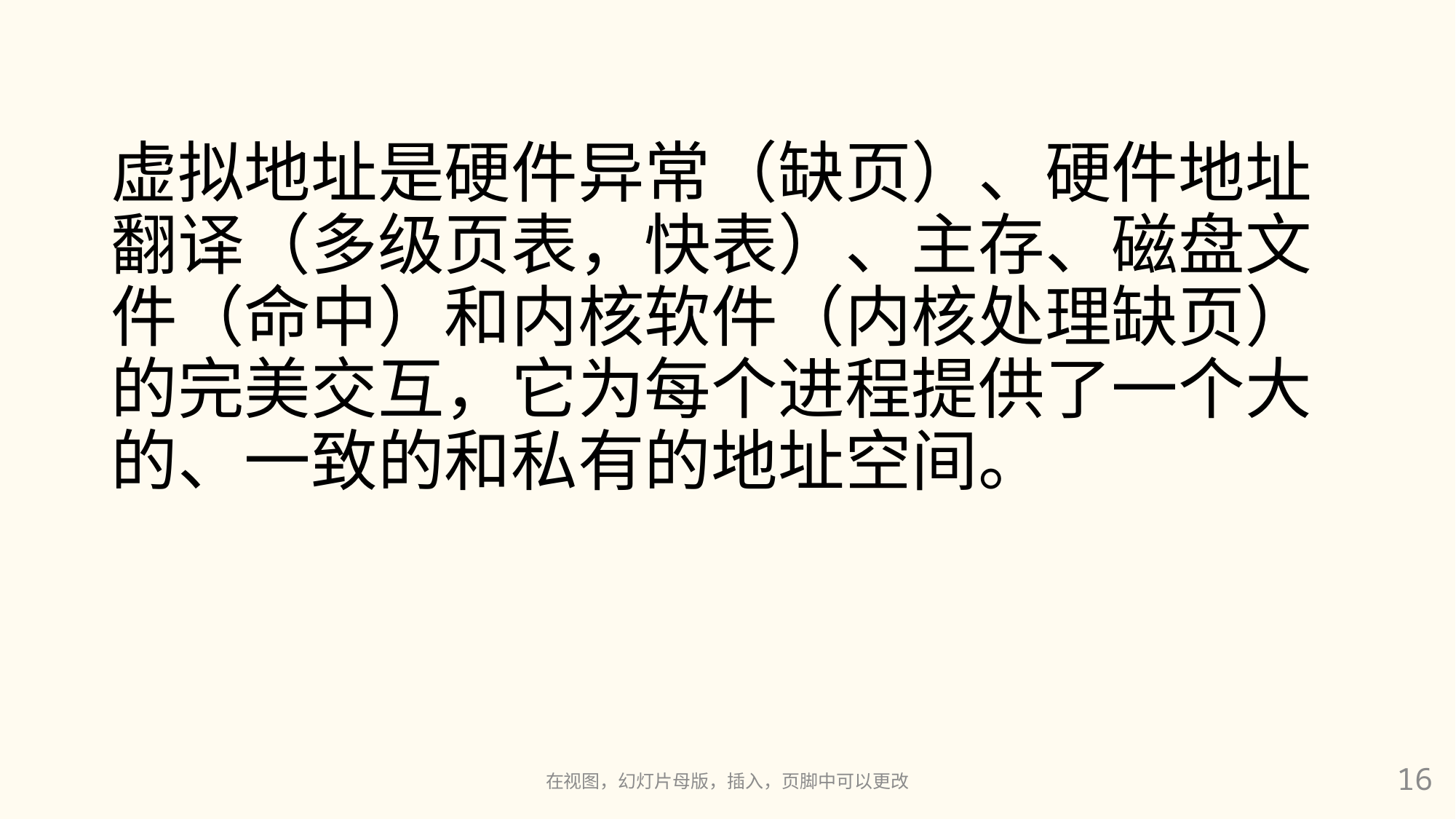

# 虚拟地址是硬件异常（缺页）、硬件地址翻译（多级页表，快表）、主存、磁盘文件（命中）和内核软件（内核处理缺页）的完美交互，它为每个进程提供了一个大的、一致的和私有的地址空间。
在视图，幻灯片母版，插入，页脚中可以更改
16